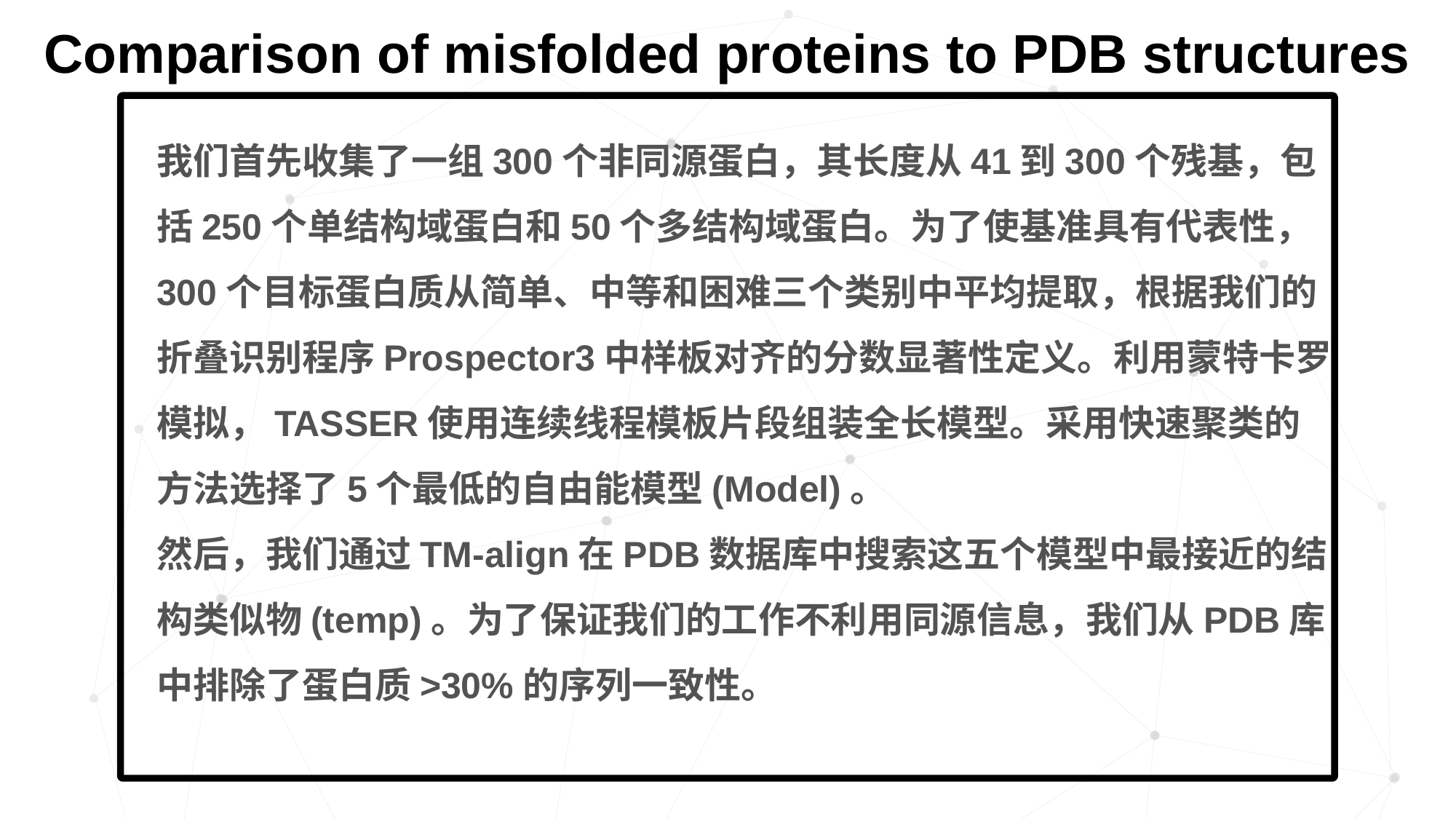

Comparison of misfolded proteins to PDB structures

我们首先收集了一组300个非同源蛋白，其长度从41到300个残基，包括250个单结构域蛋白和50个多结构域蛋白。为了使基准具有代表性，300个目标蛋白质从简单、中等和困难三个类别中平均提取，根据我们的折叠识别程序Prospector3中样板对齐的分数显著性定义。利用蒙特卡罗模拟，TASSER使用连续线程模板片段组装全长模型。采用快速聚类的方法选择了5个最低的自由能模型(Model)。
然后，我们通过TM-align在PDB数据库中搜索这五个模型中最接近的结构类似物(temp)。为了保证我们的工作不利用同源信息，我们从PDB库中排除了蛋白质>30%的序列一致性。